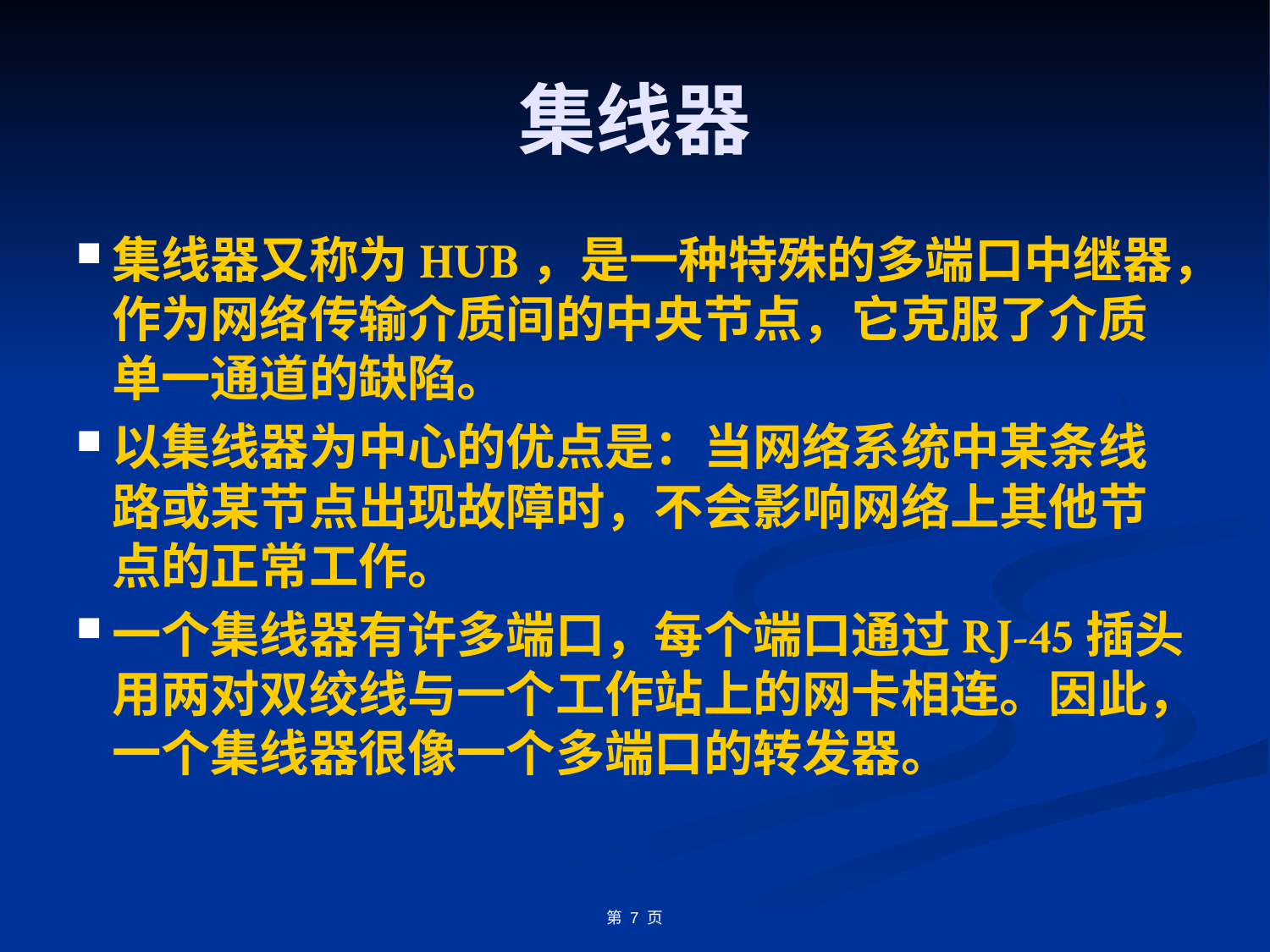

# 集线器
集线器又称为HUB，是一种特殊的多端口中继器，作为网络传输介质间的中央节点，它克服了介质单一通道的缺陷。
以集线器为中心的优点是：当网络系统中某条线路或某节点出现故障时，不会影响网络上其他节点的正常工作。
一个集线器有许多端口，每个端口通过RJ-45插头用两对双绞线与一个工作站上的网卡相连。因此，一个集线器很像一个多端口的转发器。

第 7 页